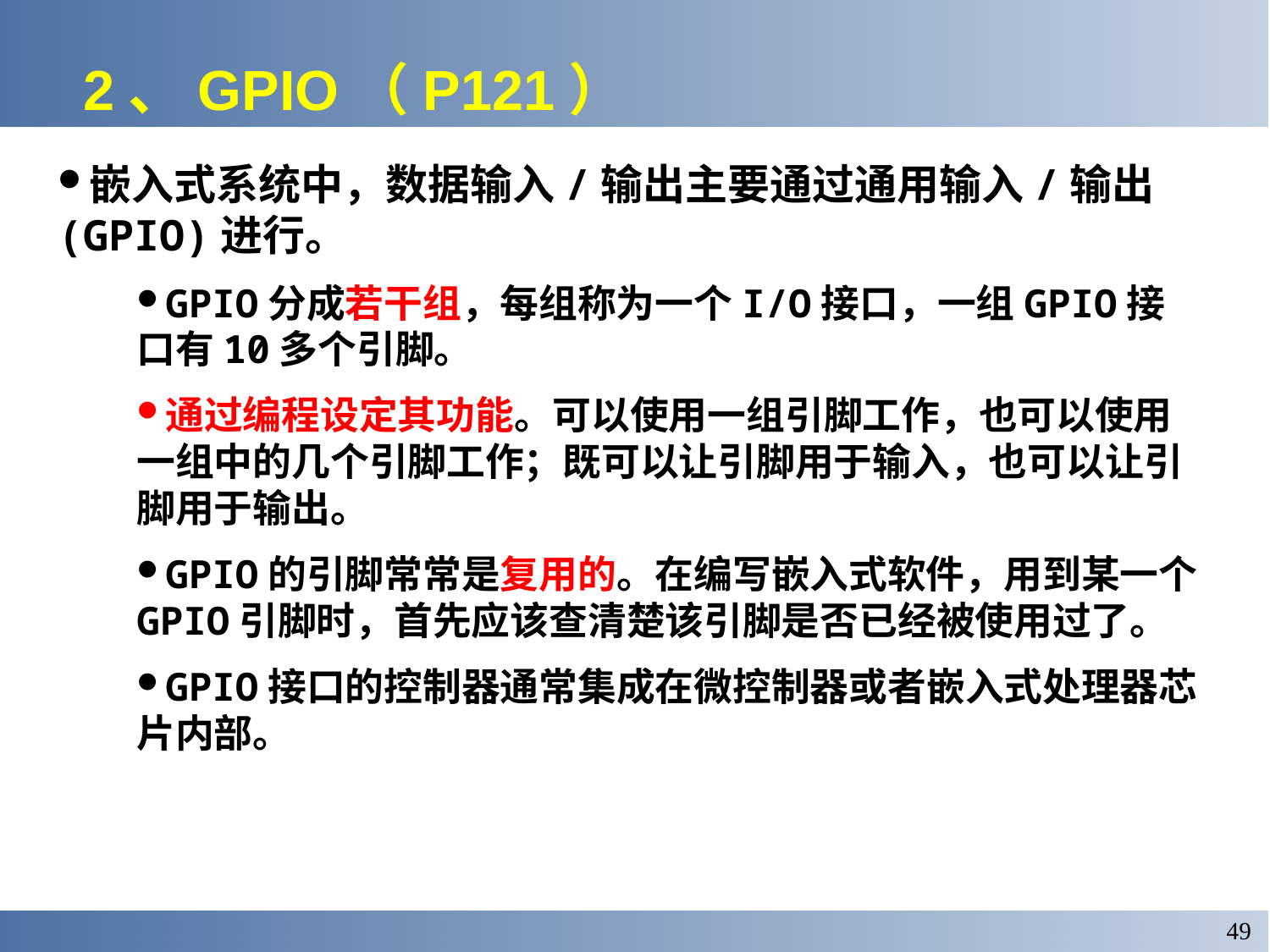

2、GPIO（P121）
嵌入式系统中，数据输入/输出主要通过通用输入/输出(GPIO)进行。
GPIO分成若干组，每组称为一个I/O接口，一组GPIO接口有10多个引脚。
通过编程设定其功能。可以使用一组引脚工作，也可以使用一组中的几个引脚工作；既可以让引脚用于输入，也可以让引脚用于输出。
GPIO的引脚常常是复用的。在编写嵌入式软件，用到某一个GPIO引脚时，首先应该查清楚该引脚是否已经被使用过了。
GPIO接口的控制器通常集成在微控制器或者嵌入式处理器芯片内部。